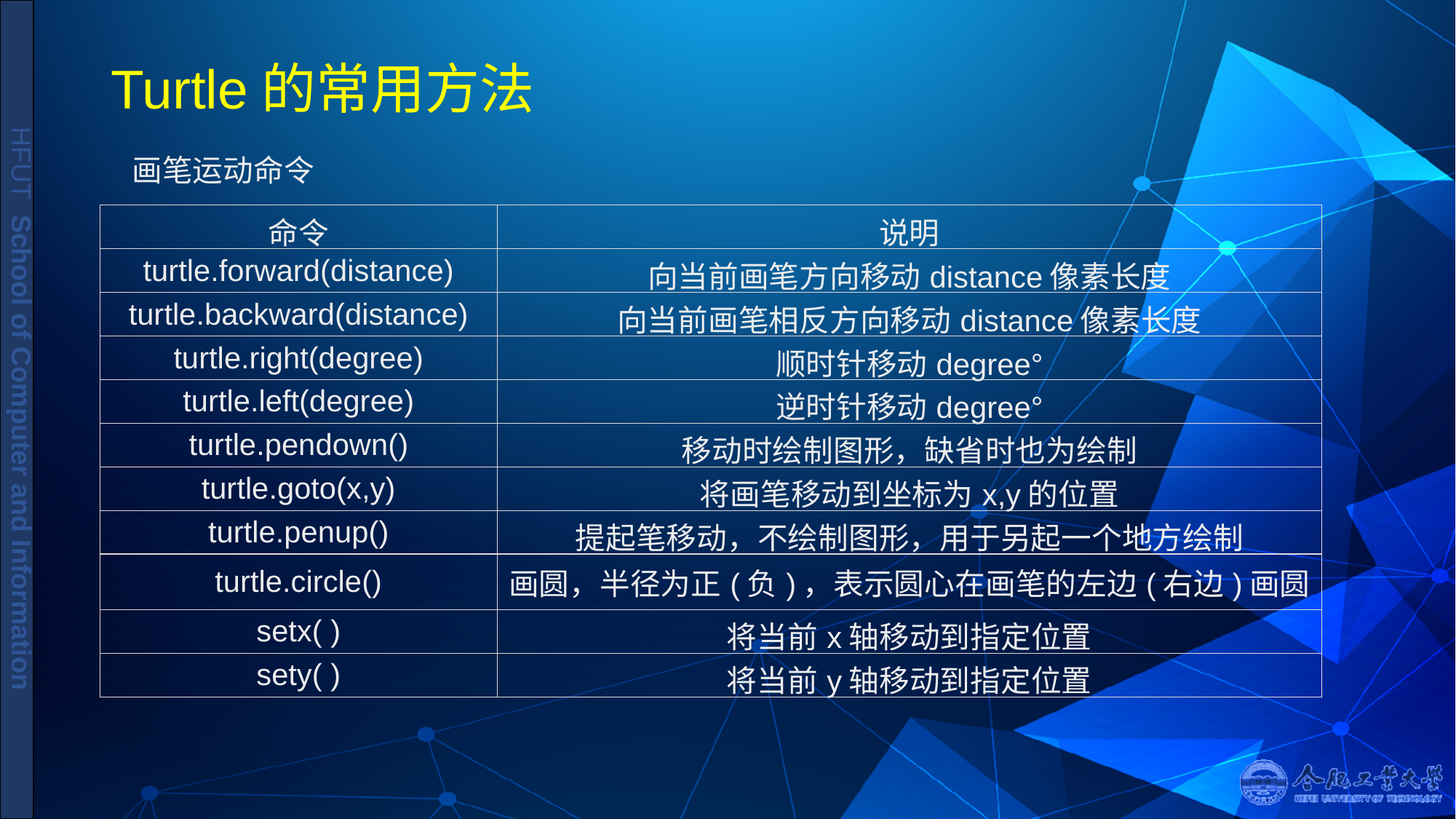

# Turtle的常用方法
      画笔运动命令
| 命令 | 说明 |
| --- | --- |
| turtle.forward(distance) | 向当前画笔方向移动distance像素长度 |
| turtle.backward(distance) | 向当前画笔相反方向移动distance像素长度 |
| turtle.right(degree) | 顺时针移动degree° |
| turtle.left(degree) | 逆时针移动degree° |
| turtle.pendown() | 移动时绘制图形，缺省时也为绘制 |
| turtle.goto(x,y) | 将画笔移动到坐标为x,y的位置 |
| turtle.penup() | 提起笔移动，不绘制图形，用于另起一个地方绘制 |
| turtle.circle() | 画圆，半径为正(负)，表示圆心在画笔的左边(右边)画圆 |
| setx( ) | 将当前x轴移动到指定位置 |
| sety( ) | 将当前y轴移动到指定位置 |